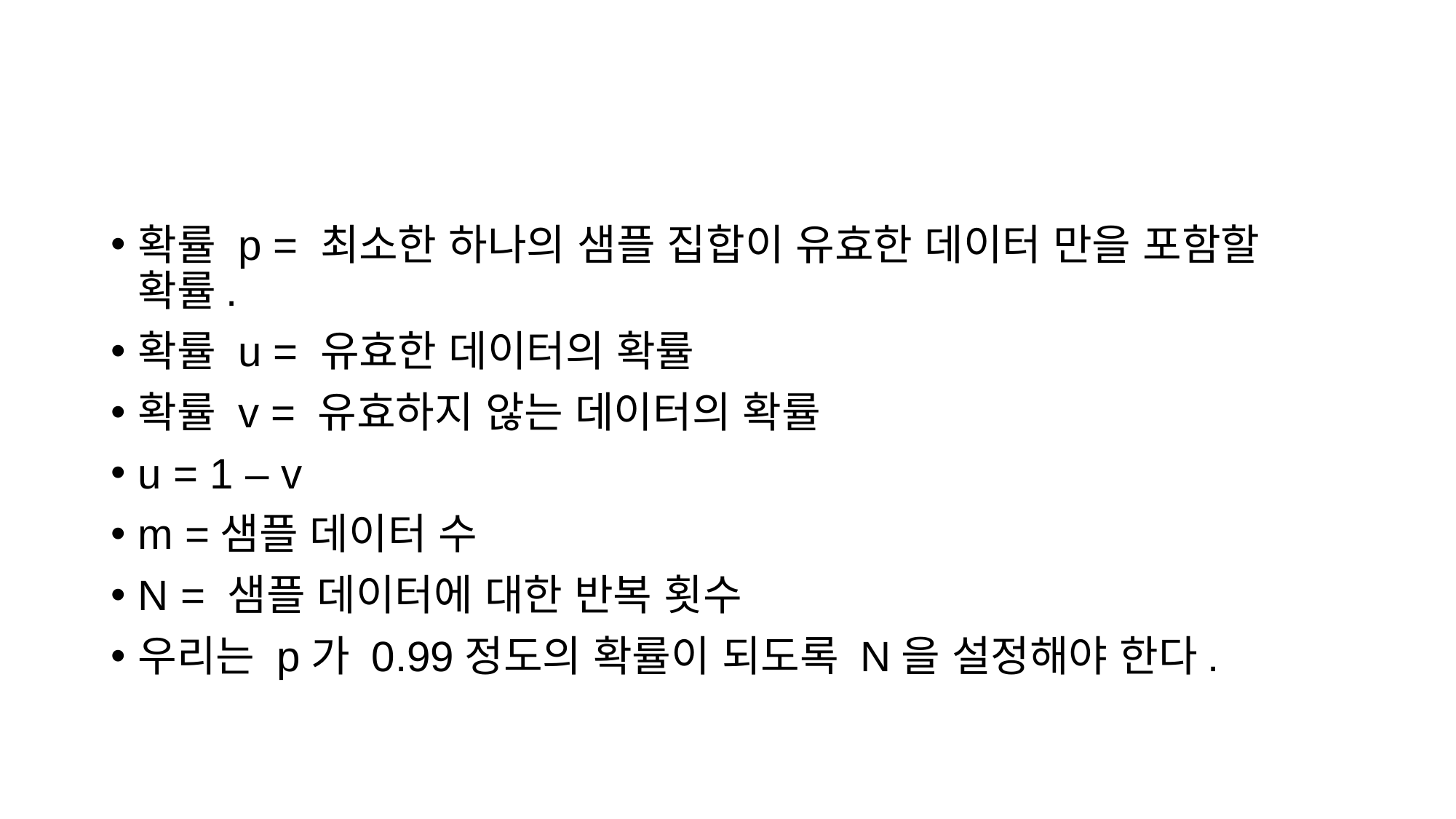

#
확률 p = 최소한 하나의 샘플 집합이 유효한 데이터 만을 포함할 확률.
확률 u = 유효한 데이터의 확률
확률 v = 유효하지 않는 데이터의 확률
u = 1 – v
m =샘플 데이터 수
N = 샘플 데이터에 대한 반복 횟수
우리는 p가 0.99정도의 확률이 되도록 N을 설정해야 한다.